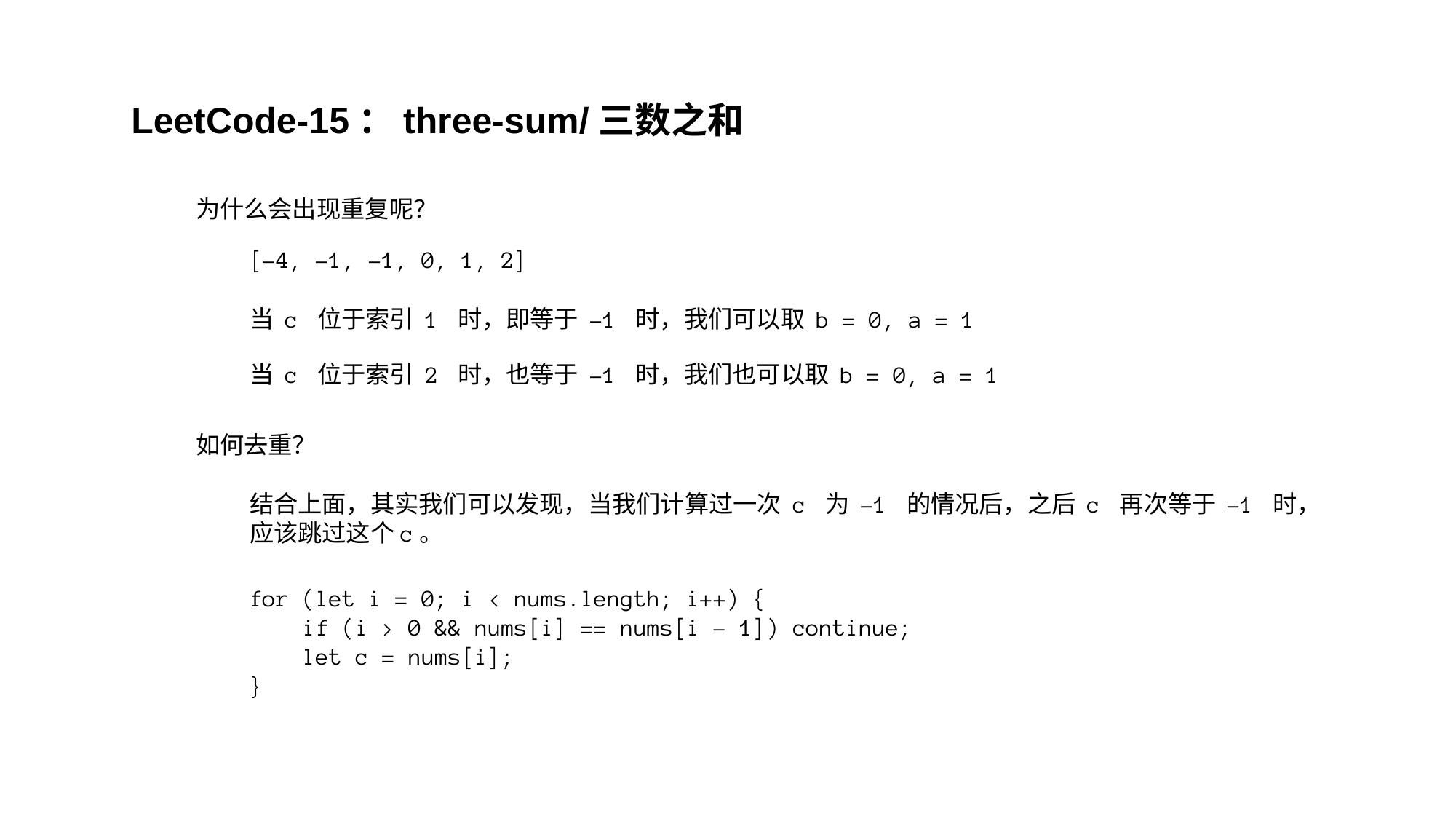

LeetCode-15：three-sum/三数之和
为什么会出现重复呢？
[-4, -1, -1, 0, 1, 2]
当 c 位于索引 1 时，即等于 -1 时，我们可以取 b = 0, a = 1
当 c 位于索引 2 时，也等于 -1 时，我们也可以取 b = 0, a = 1
如何去重？
结合上面，其实我们可以发现，当我们计算过一次 c 为 -1 的情况后，之后 c 再次等于 -1 时，应该跳过这个c。
for (let i = 0; i < nums.length; i++) {
    if (i > 0 && nums[i] == nums[i – 1]) continue;
    let c = nums[i];
}